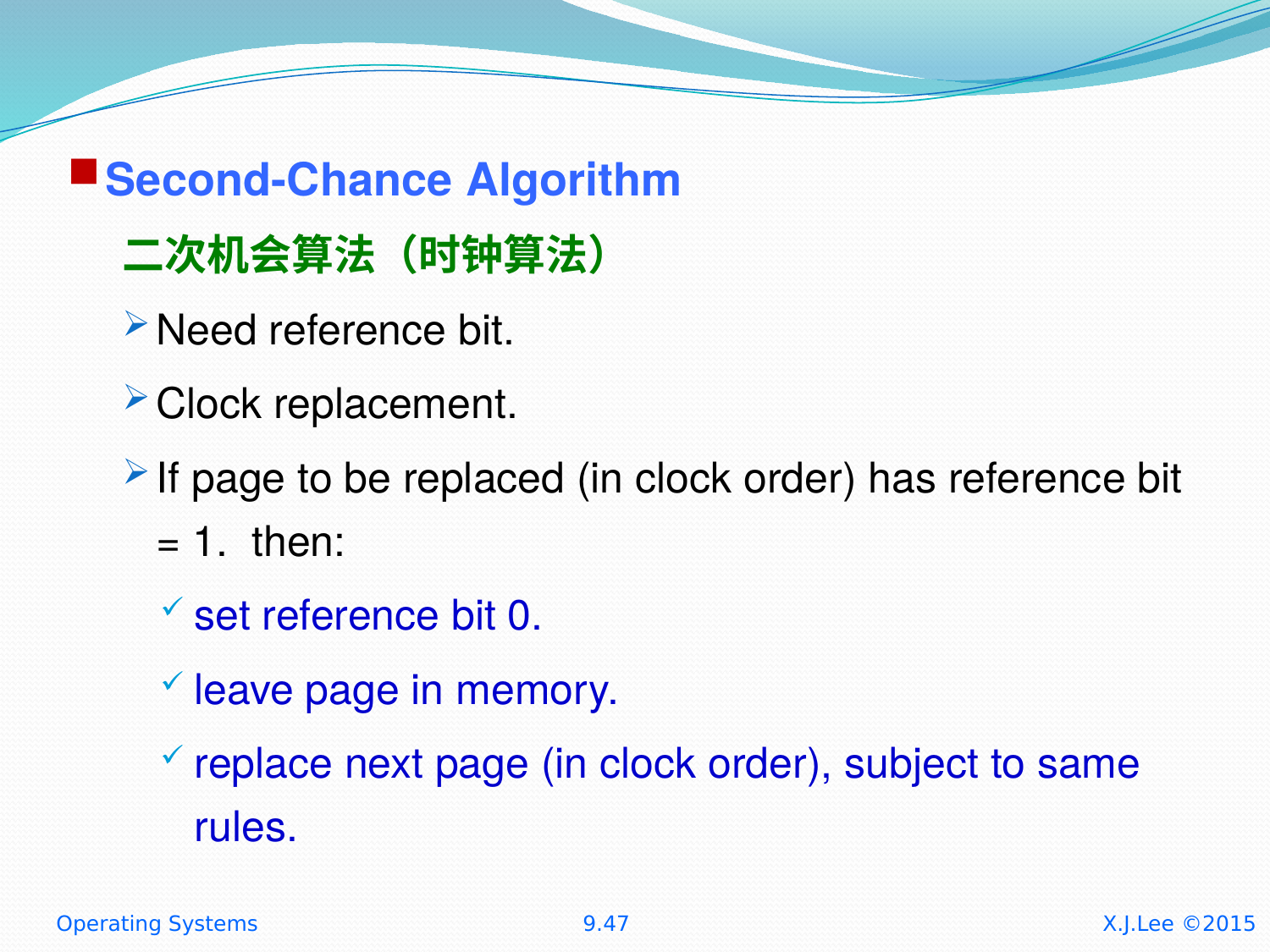

Second-Chance Algorithm
二次机会算法（时钟算法）
Need reference bit.
Clock replacement.
If page to be replaced (in clock order) has reference bit = 1.  then:
set reference bit 0.
leave page in memory.
replace next page (in clock order), subject to same rules.
Operating Systems
9.47
X.J.Lee ©2015